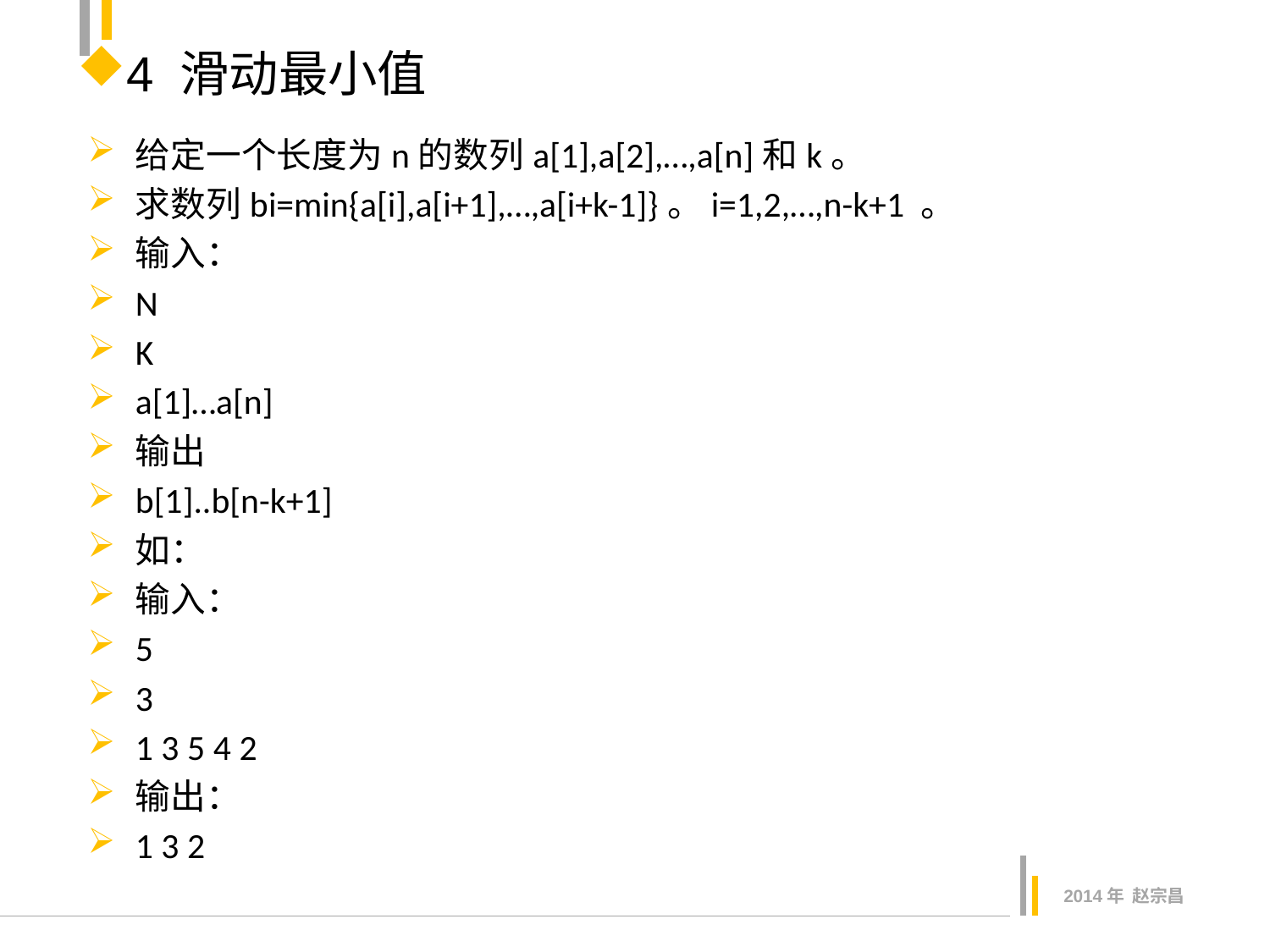

4 滑动最小值

给定一个长度为n的数列a[1],a[2],…,a[n]和k。
求数列bi=min{a[i],a[i+1],…,a[i+k-1]}。i=1,2,…,n-k+1 。
输入：
N
K
a[1]…a[n]
输出
b[1]..b[n-k+1]
如：
输入：
5
3
1 3 5 4 2
输出：
1 3 2